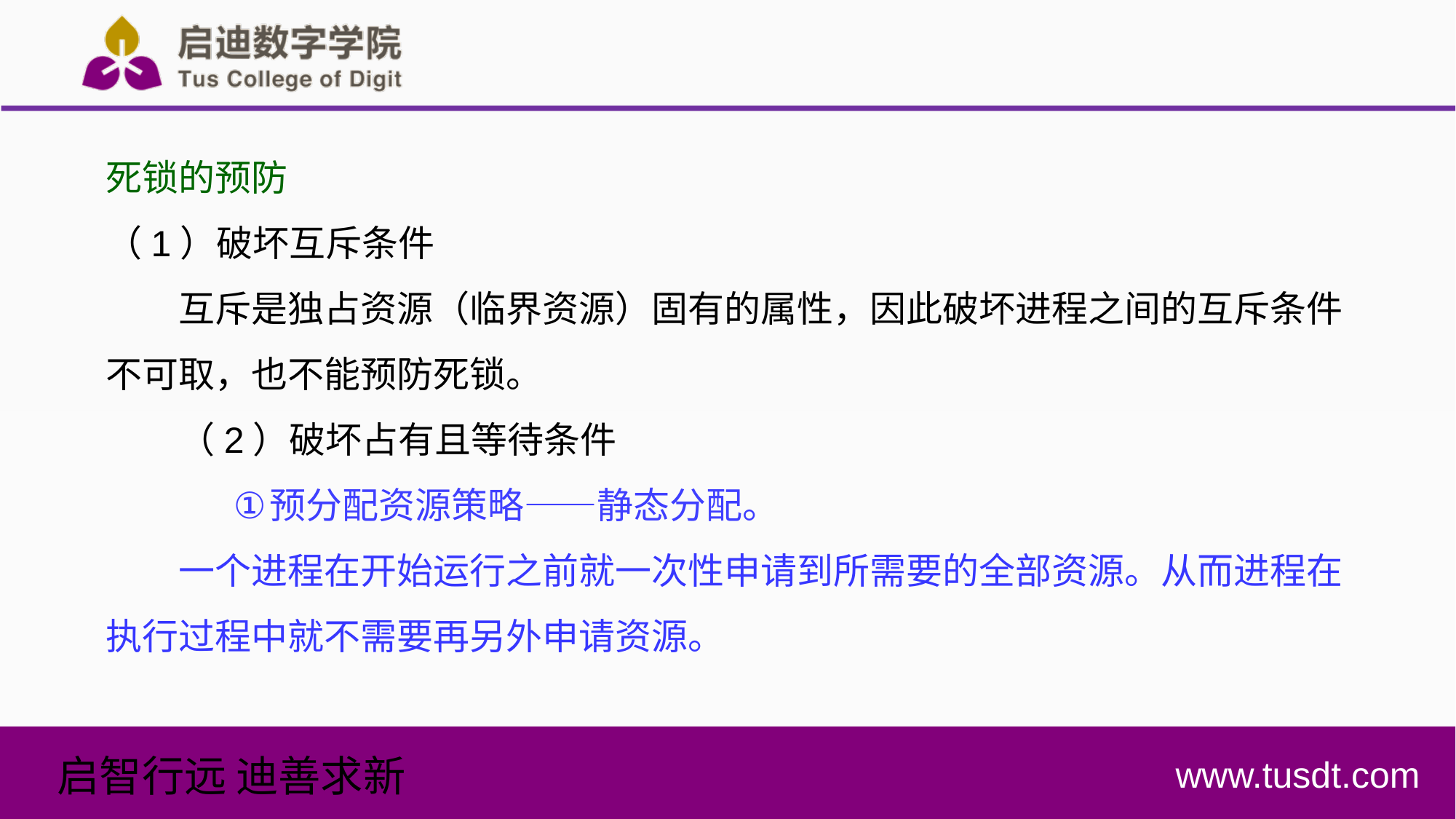

死锁的预防
（1）破坏互斥条件
互斥是独占资源（临界资源）固有的属性，因此破坏进程之间的互斥条件不可取，也不能预防死锁。
（2）破坏占有且等待条件
预分配资源策略——静态分配。
一个进程在开始运行之前就一次性申请到所需要的全部资源。从而进程在执行过程中就不需要再另外申请资源。